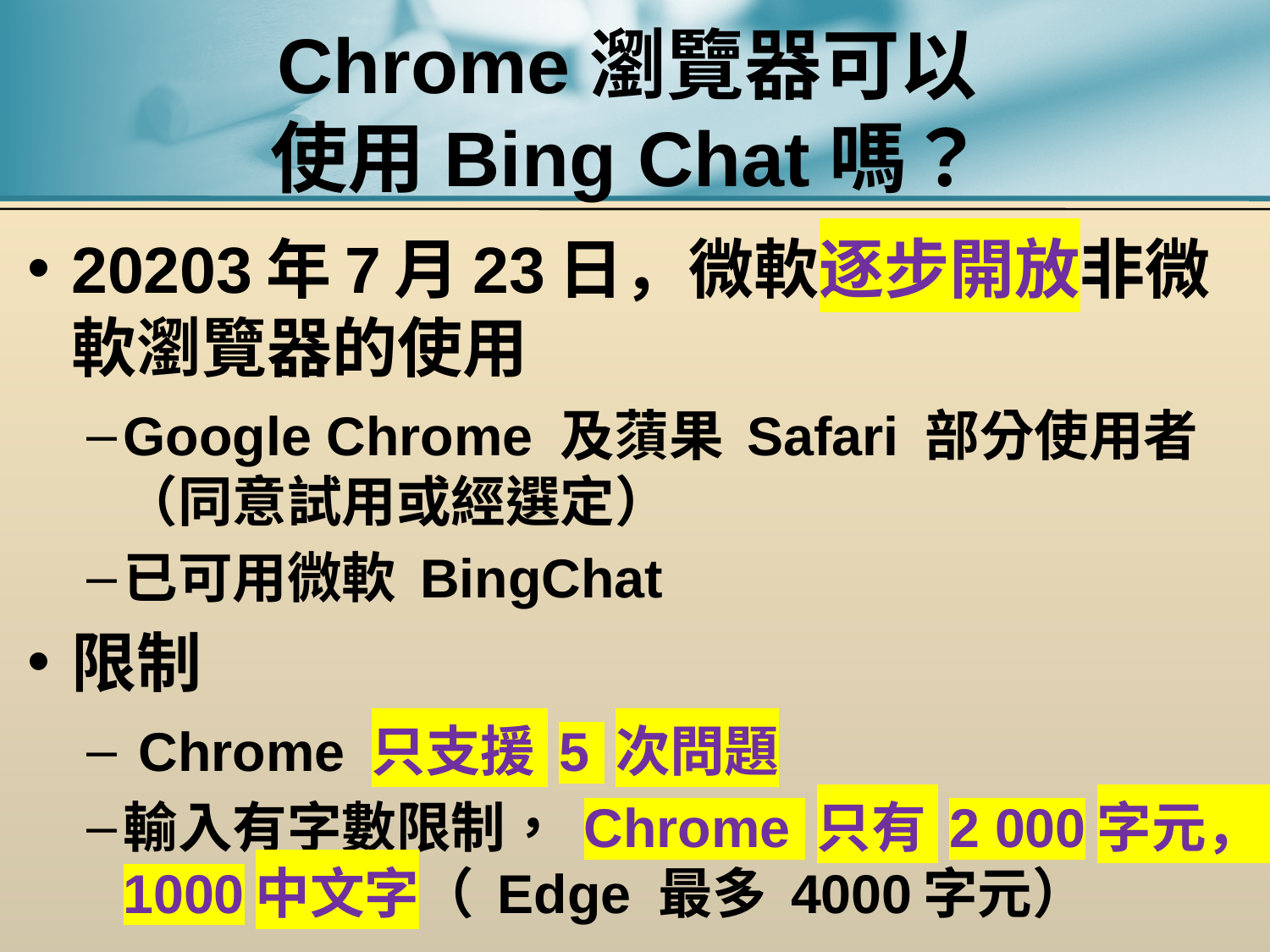

# Chrome瀏覽器可以 使用Bing Chat嗎？
20203年7月23日，微軟逐步開放非微軟瀏覽器的使用
Google Chrome 及蕦果 Safari 部分使用者（同意試用或經選定）
已可用微軟 BingChat
限制
 Chrome 只支援 5 次問題
輸入有字數限制， Chrome 只有 2 000字元，1000中文字（ Edge 最多 4000字元）